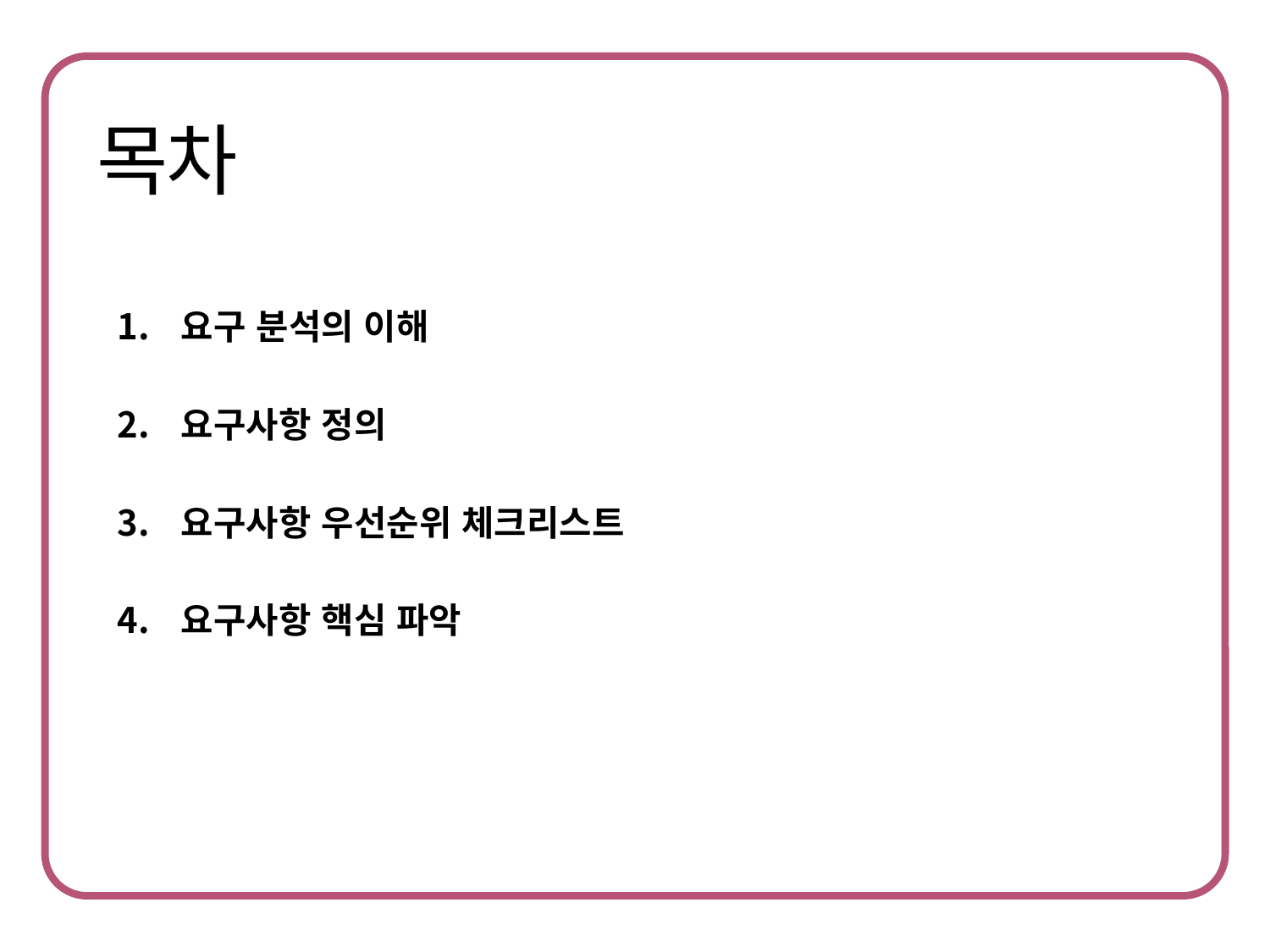

요구 분석의 이해
요구사항 정의
요구사항 우선순위 체크리스트
요구사항 핵심 파악